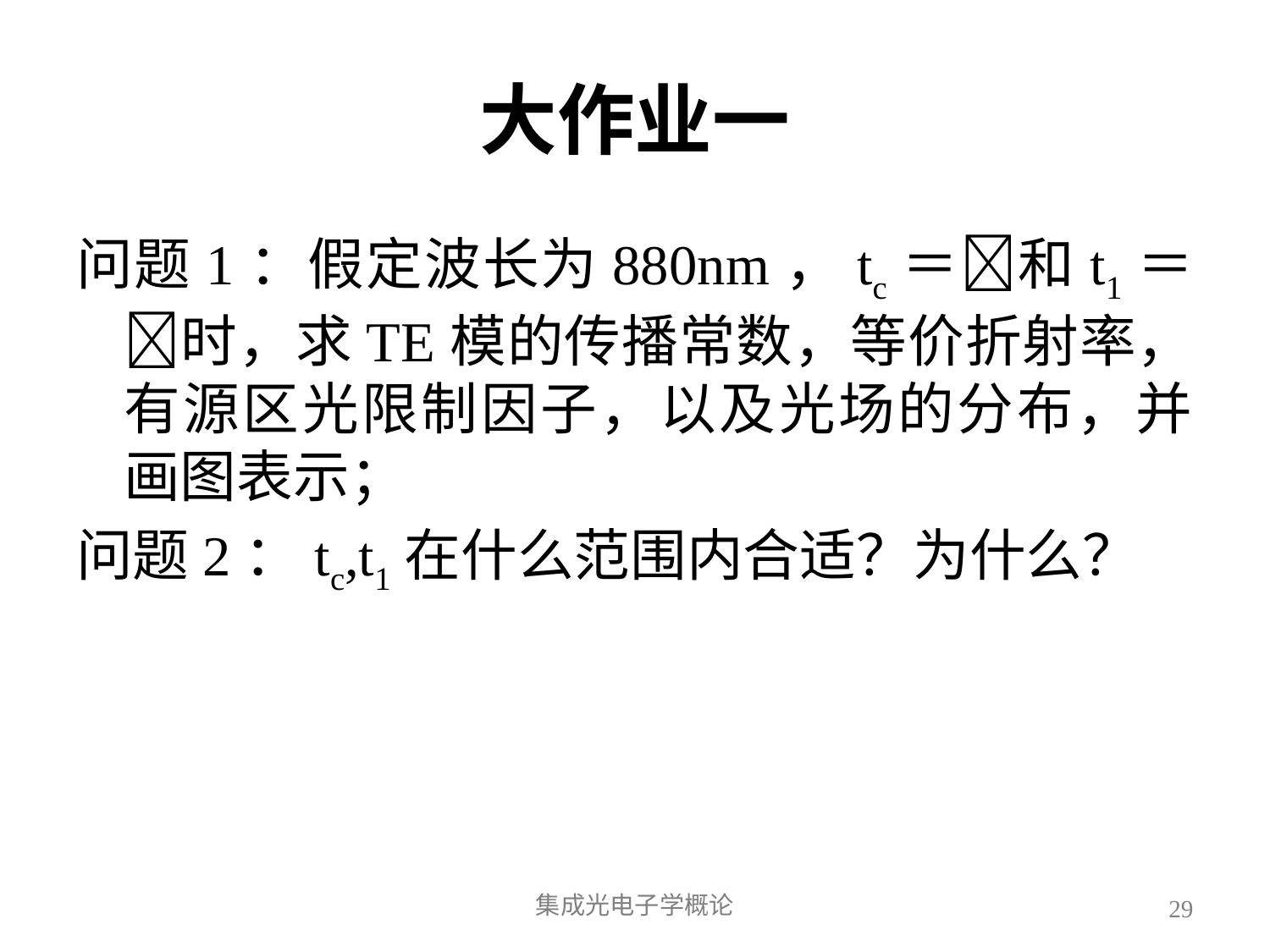

# 大作业一
问题1：假定波长为880nm，tc＝∞和t1＝∞时，求TE模的传播常数，等价折射率，有源区光限制因子，以及光场的分布，并画图表示；
问题2：tc,t1在什么范围内合适？为什么？
集成光电子学概论
29